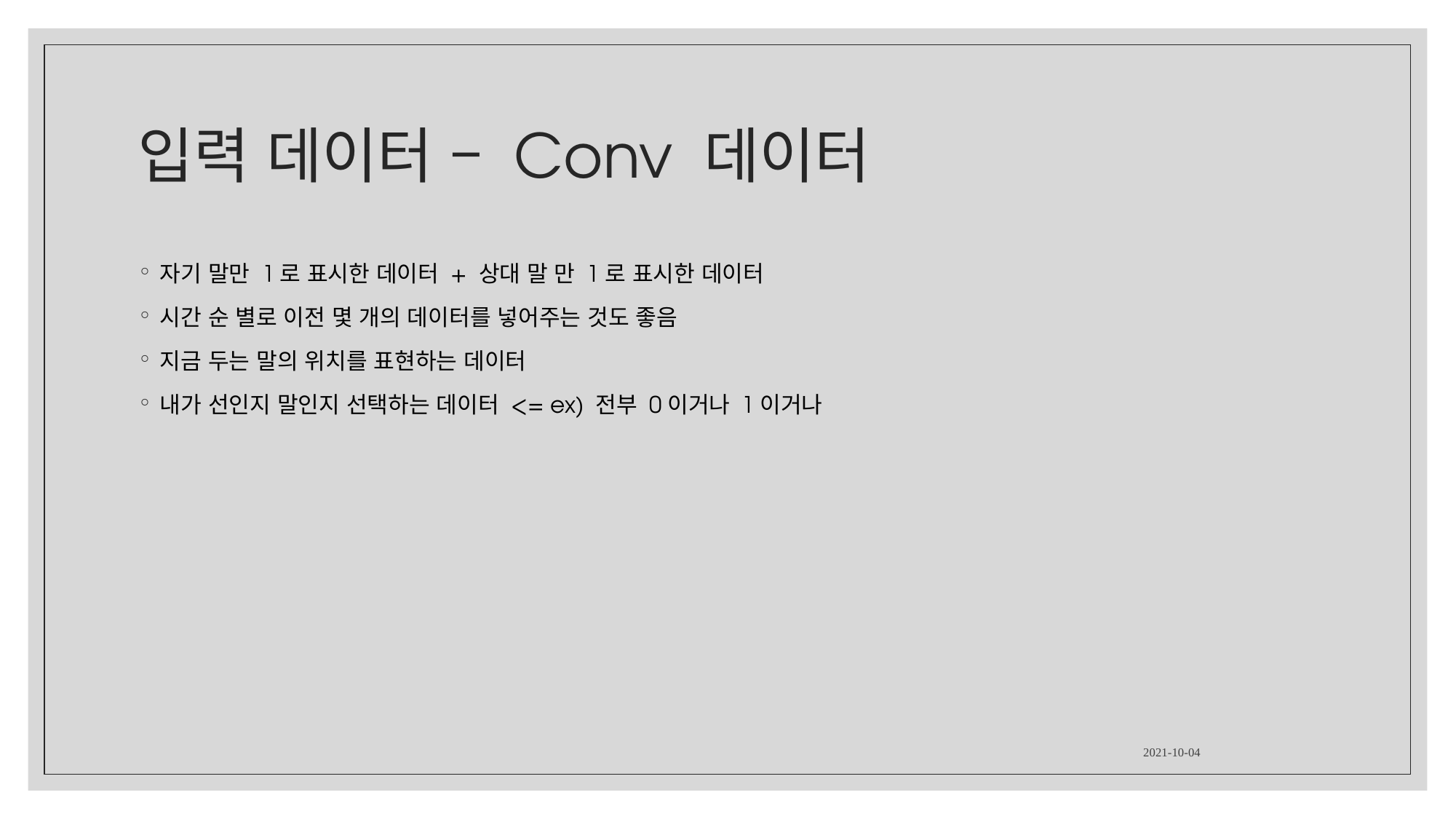

# 입력 데이터 – Conv 데이터
자기 말만 1로 표시한 데이터 + 상대 말 만 1로 표시한 데이터
시간 순 별로 이전 몇 개의 데이터를 넣어주는 것도 좋음
지금 두는 말의 위치를 표현하는 데이터
내가 선인지 말인지 선택하는 데이터 <= ex) 전부 0이거나 1이거나
2021-10-04